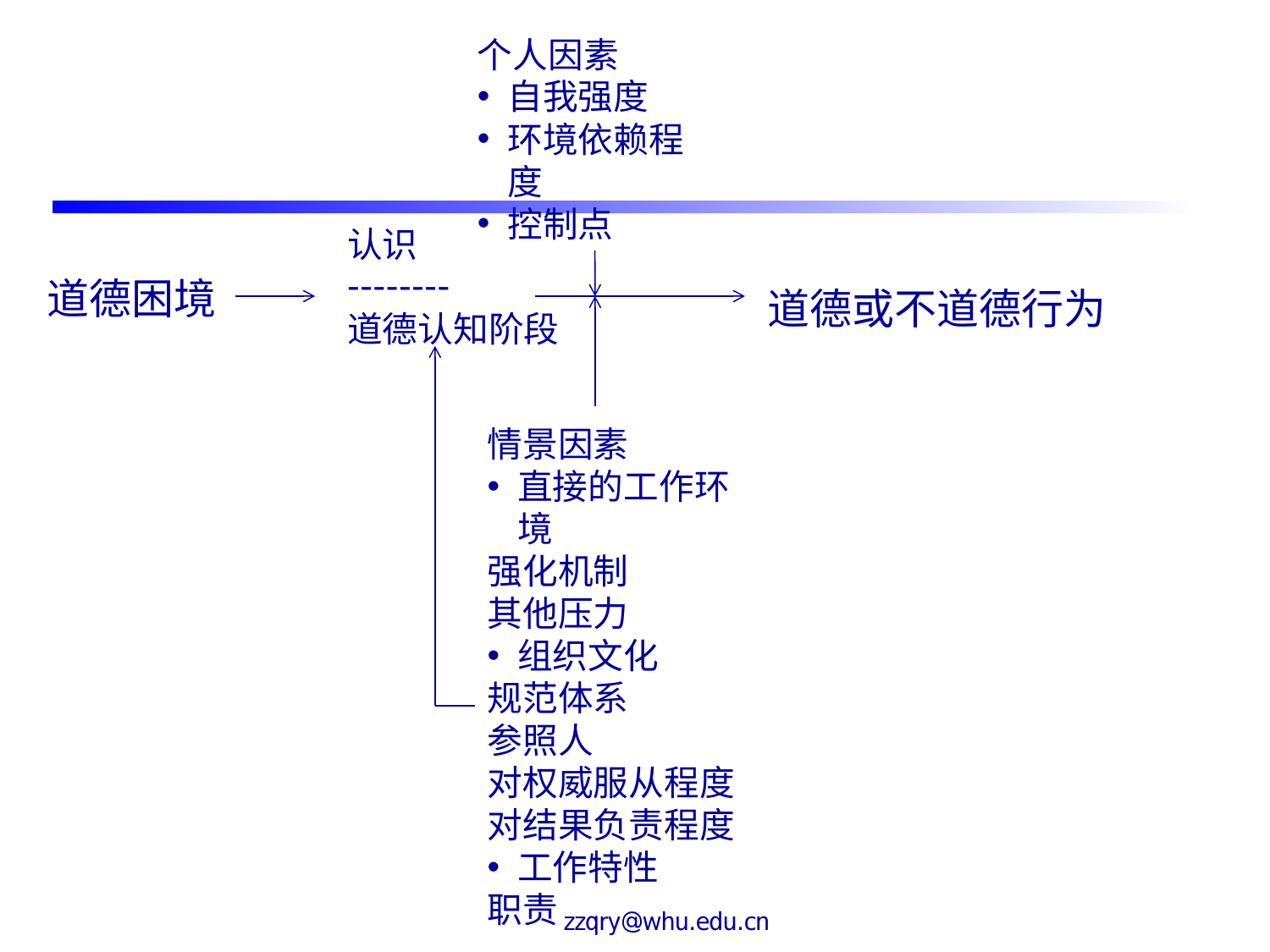

个人因素
自我强度
环境依赖程度
控制点
认识
--------
道德认知阶段
道德困境
道德或不道德行为
情景因素
直接的工作环境
强化机制
其他压力
组织文化
规范体系
参照人
对权威服从程度
对结果负责程度
工作特性
职责

zzqry@whu.edu.cn
8